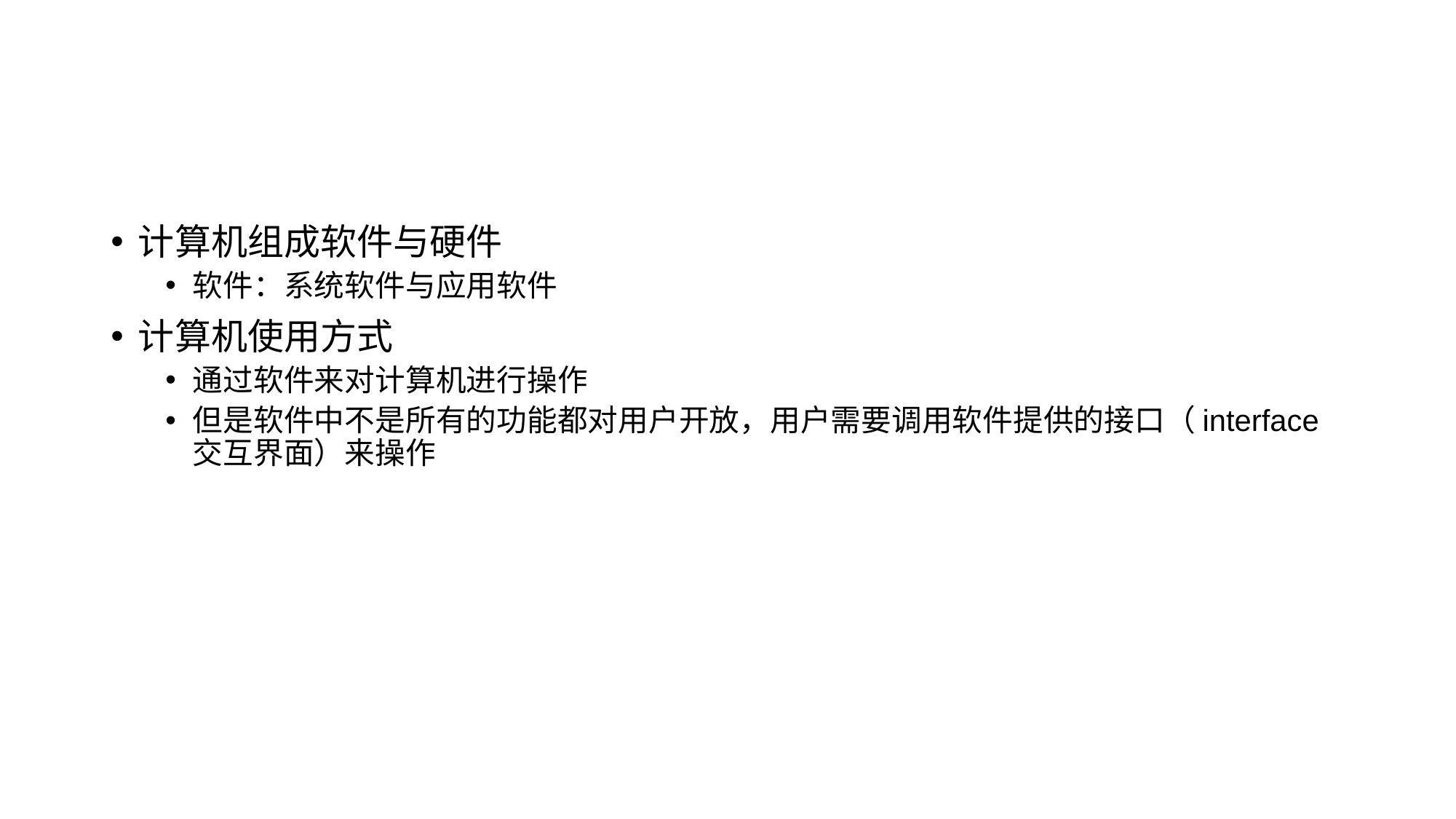

计算机组成软件与硬件
软件：系统软件与应用软件
计算机使用方式
通过软件来对计算机进行操作
但是软件中不是所有的功能都对用户开放，用户需要调用软件提供的接口（interface交互界面）来操作